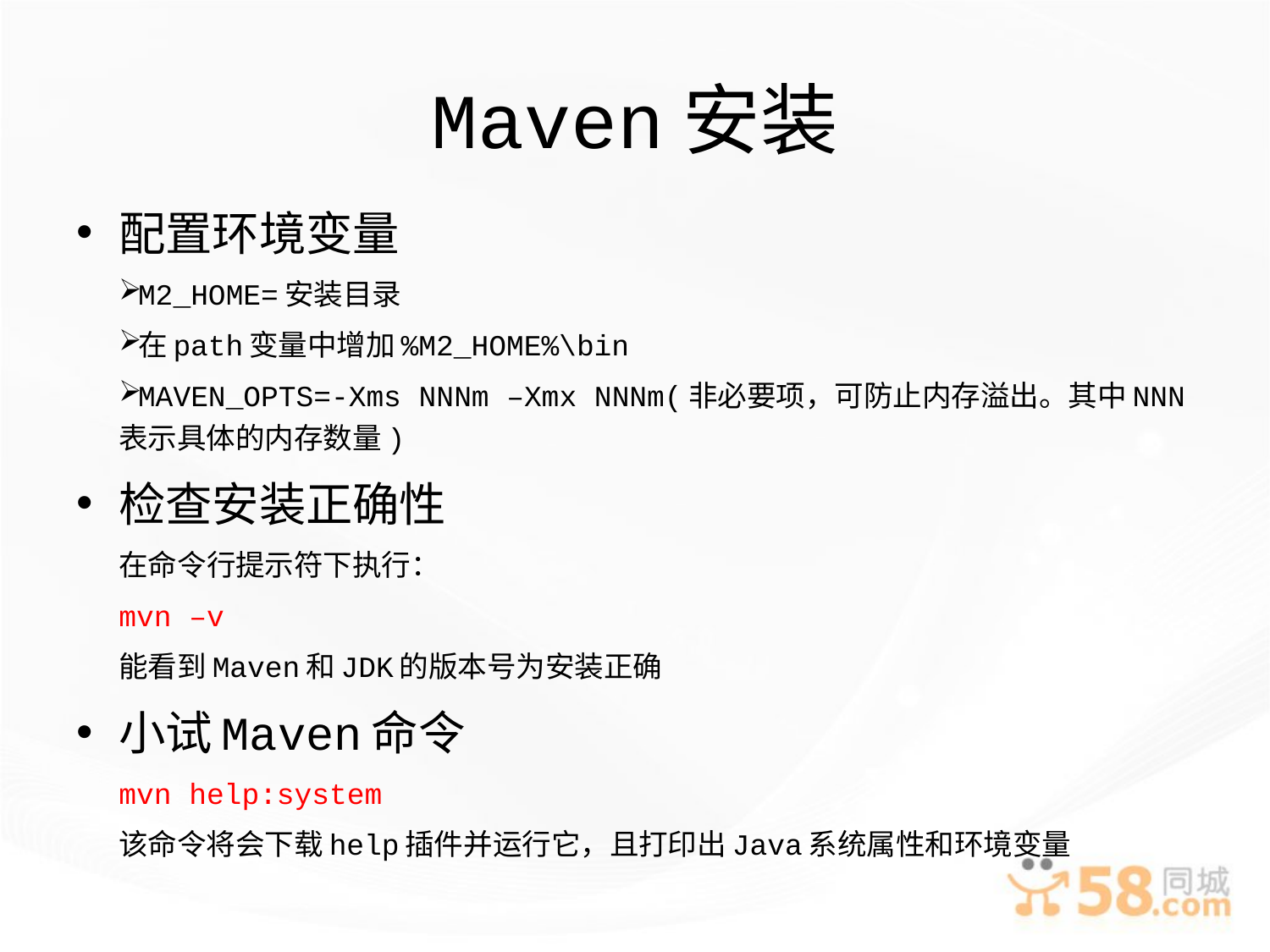

# Maven安装
配置环境变量
M2_HOME=安装目录
在path变量中增加%M2_HOME%\bin
MAVEN_OPTS=-Xms NNNm –Xmx NNNm(非必要项，可防止内存溢出。其中NNN表示具体的内存数量)
检查安装正确性
在命令行提示符下执行：
mvn –v
能看到Maven和JDK的版本号为安装正确
小试Maven命令
mvn help:system
该命令将会下载help插件并运行它，且打印出Java系统属性和环境变量